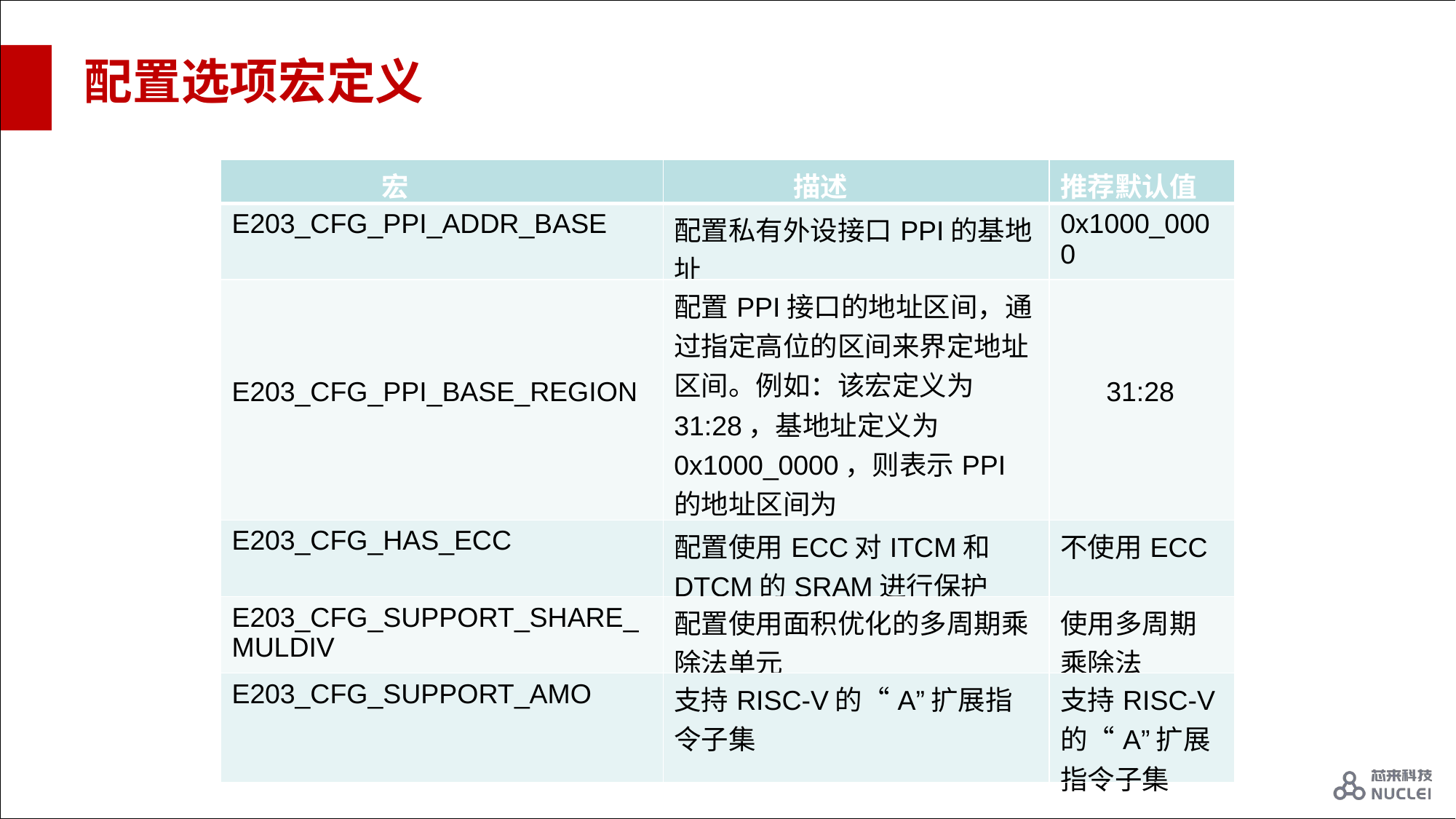

# 配置选项宏定义
| 宏 | 描述 | 推荐默认值 |
| --- | --- | --- |
| E203\_CFG\_PPI\_ADDR\_BASE | 配置私有外设接口PPI的基地址 | 0x1000\_0000 |
| E203\_CFG\_PPI\_BASE\_REGION | 配置PPI接口的地址区间，通过指定高位的区间来界定地址区间。例如：该宏定义为31:28，基地址定义为0x1000\_0000，则表示PPI的地址区间为0x1000\_0000~0x1FFF\_FFFF | 31:28 |
| E203\_CFG\_HAS\_ECC | 配置使用ECC对ITCM和DTCM的SRAM进行保护 | 不使用ECC |
| E203\_CFG\_SUPPORT\_SHARE\_MULDIV | 配置使用面积优化的多周期乘除法单元 | 使用多周期乘除法 |
| E203\_CFG\_SUPPORT\_AMO | 支持RISC-V的“A”扩展指令子集 | 支持RISC-V的“A”扩展指令子集 |